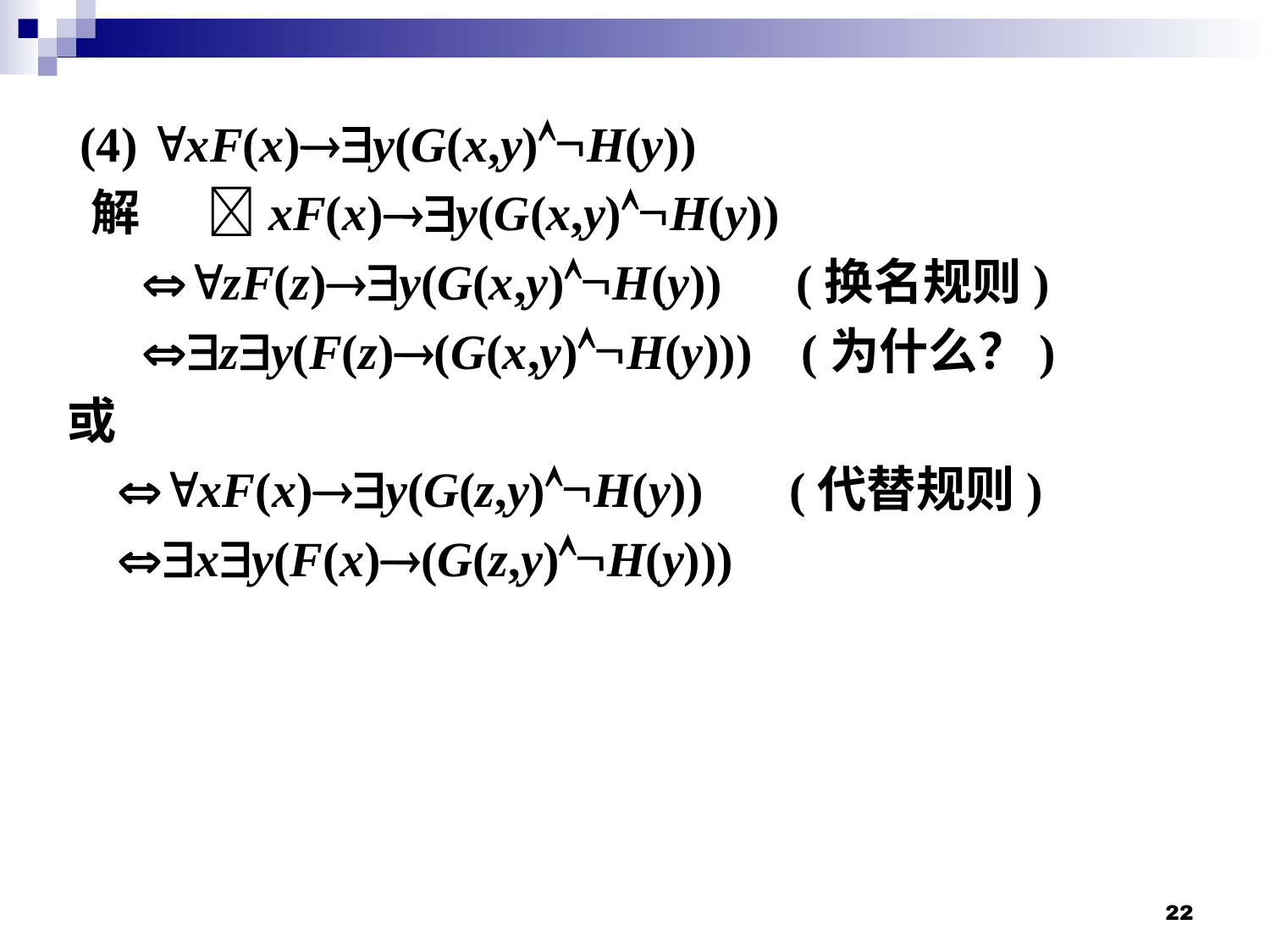

(4) ∀xF(x)→∃y(G(x,y)∧¬H(y))
 解      ∀xF(x)→∃y(G(x,y)∧¬H(y))
      ⇔∀zF(z)→∃y(G(x,y)∧¬H(y))      (换名规则)
      ⇔∃z∃y(F(z)→(G(x,y)∧¬H(y)))    (为什么？)
或
    ⇔∀xF(x)→∃y(G(z,y)∧¬H(y))       (代替规则)
    ⇔∃x∃y(F(x)→(G(z,y)∧¬H(y)))

22